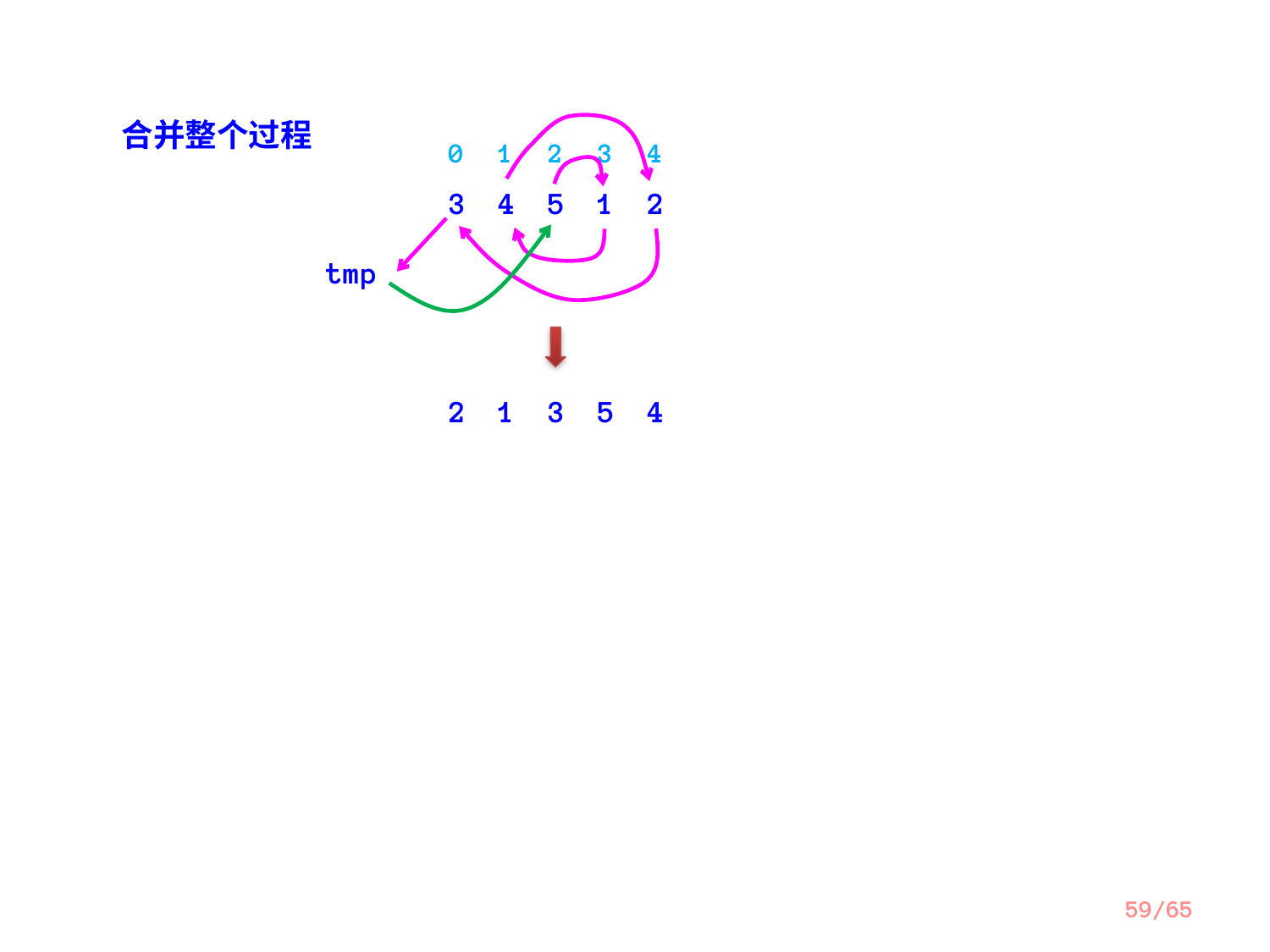

合并整个过程

0
1
2
3
4

3
4
5
1
2

tmp

2
1
3
5
4
59/65